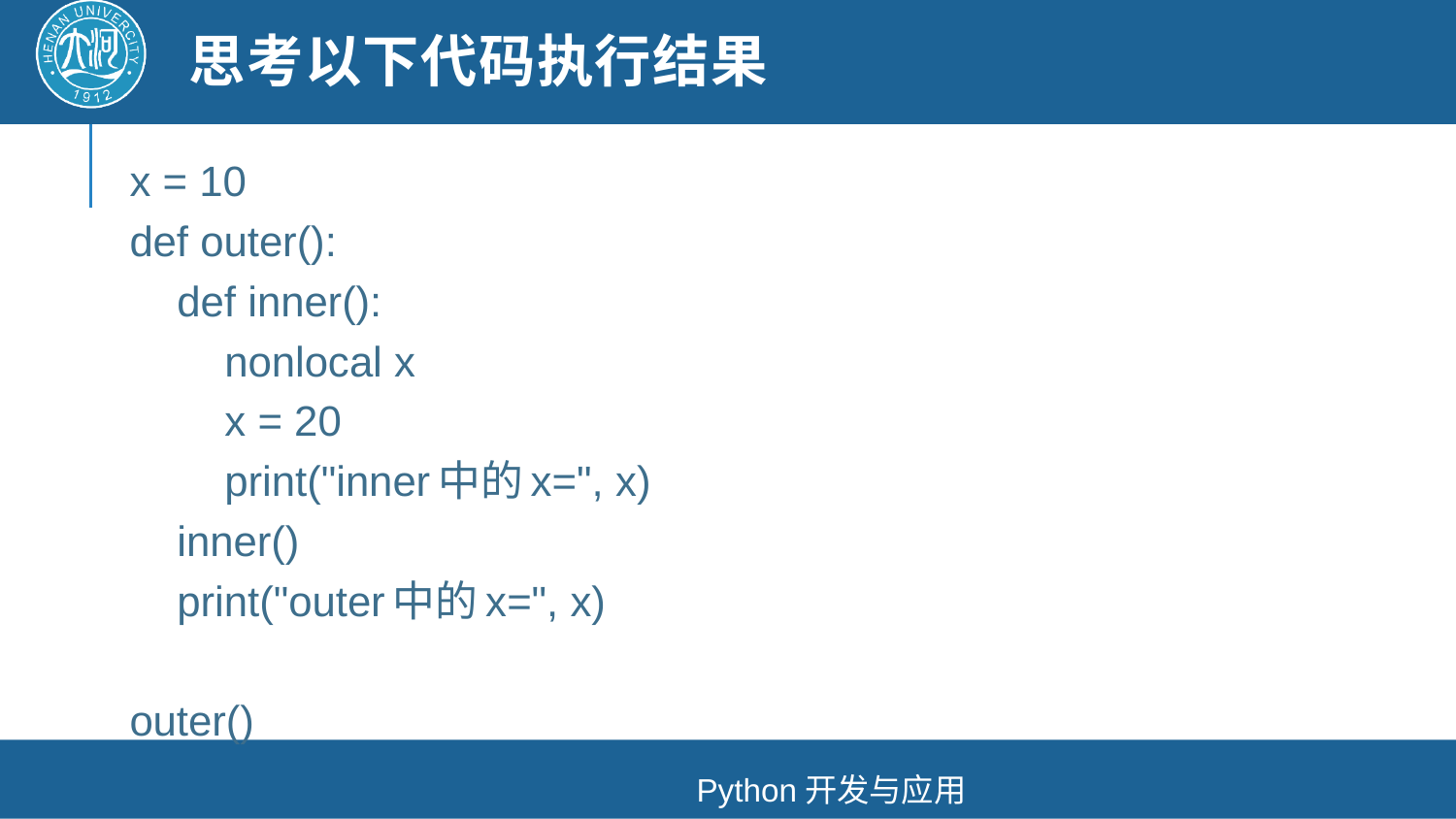

# 思考以下代码执行结果
x = 10
def outer():
    def inner():
        nonlocal x
        x = 20
        print("inner中的x=", x)
    inner()
    print("outer中的x=", x)

outer()

Python开发与应用
19